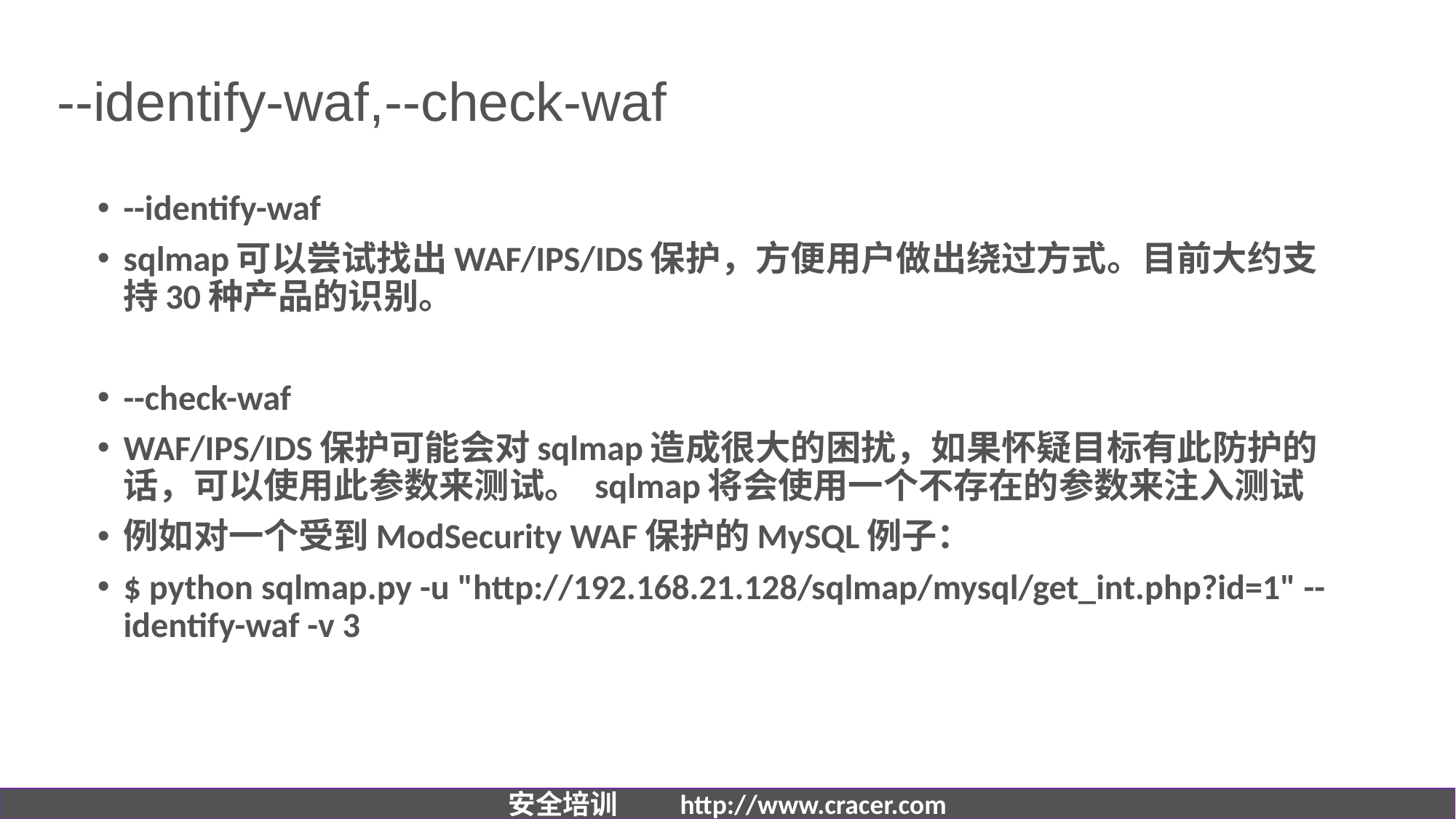

# --identify-waf,--check-waf
--identify-waf
sqlmap可以尝试找出WAF/IPS/IDS保护，方便用户做出绕过方式。目前大约支持30种产品的识别。

--check-waf
WAF/IPS/IDS保护可能会对sqlmap造成很大的困扰，如果怀疑目标有此防护的话，可以使用此参数来测试。 sqlmap将会使用一个不存在的参数来注入测试
例如对一个受到ModSecurity WAF保护的MySQL例子：
$ python sqlmap.py -u "http://192.168.21.128/sqlmap/mysql/get_int.php?id=1" --identify-waf -v 3